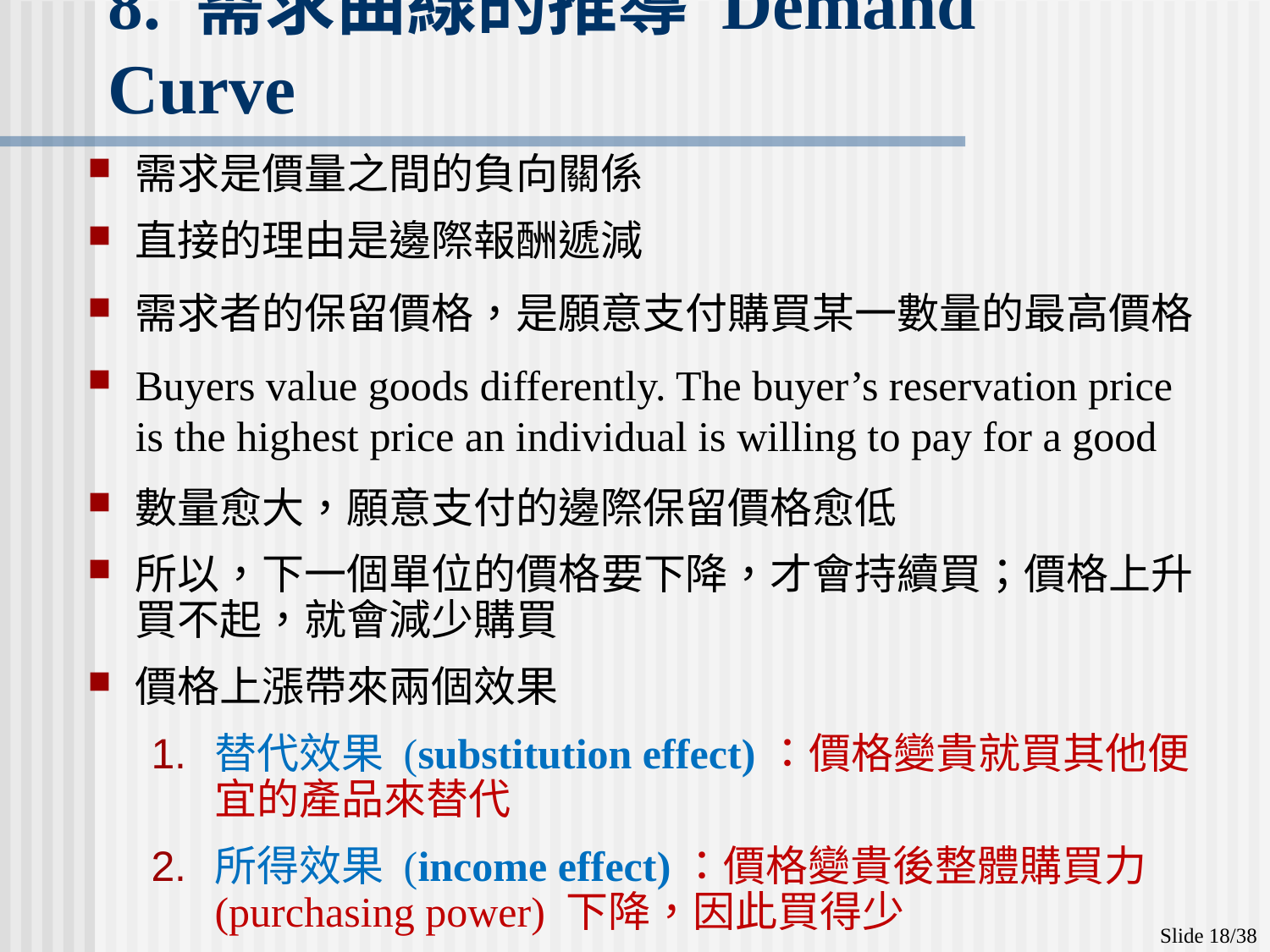

# 8. 需求曲線的推導 Demand Curve
需求是價量之間的負向關係
直接的理由是邊際報酬遞減
需求者的保留價格，是願意支付購買某一數量的最高價格
Buyers value goods differently. The buyer’s reservation price is the highest price an individual is willing to pay for a good
數量愈大，願意支付的邊際保留價格愈低
所以，下一個單位的價格要下降，才會持續買；價格上升買不起，就會減少購買
價格上漲帶來兩個效果
替代效果 (substitution effect)：價格變貴就買其他便宜的產品來替代
所得效果 (income effect)：價格變貴後整體購買力 (purchasing power) 下降，因此買得少

Slide 18/38